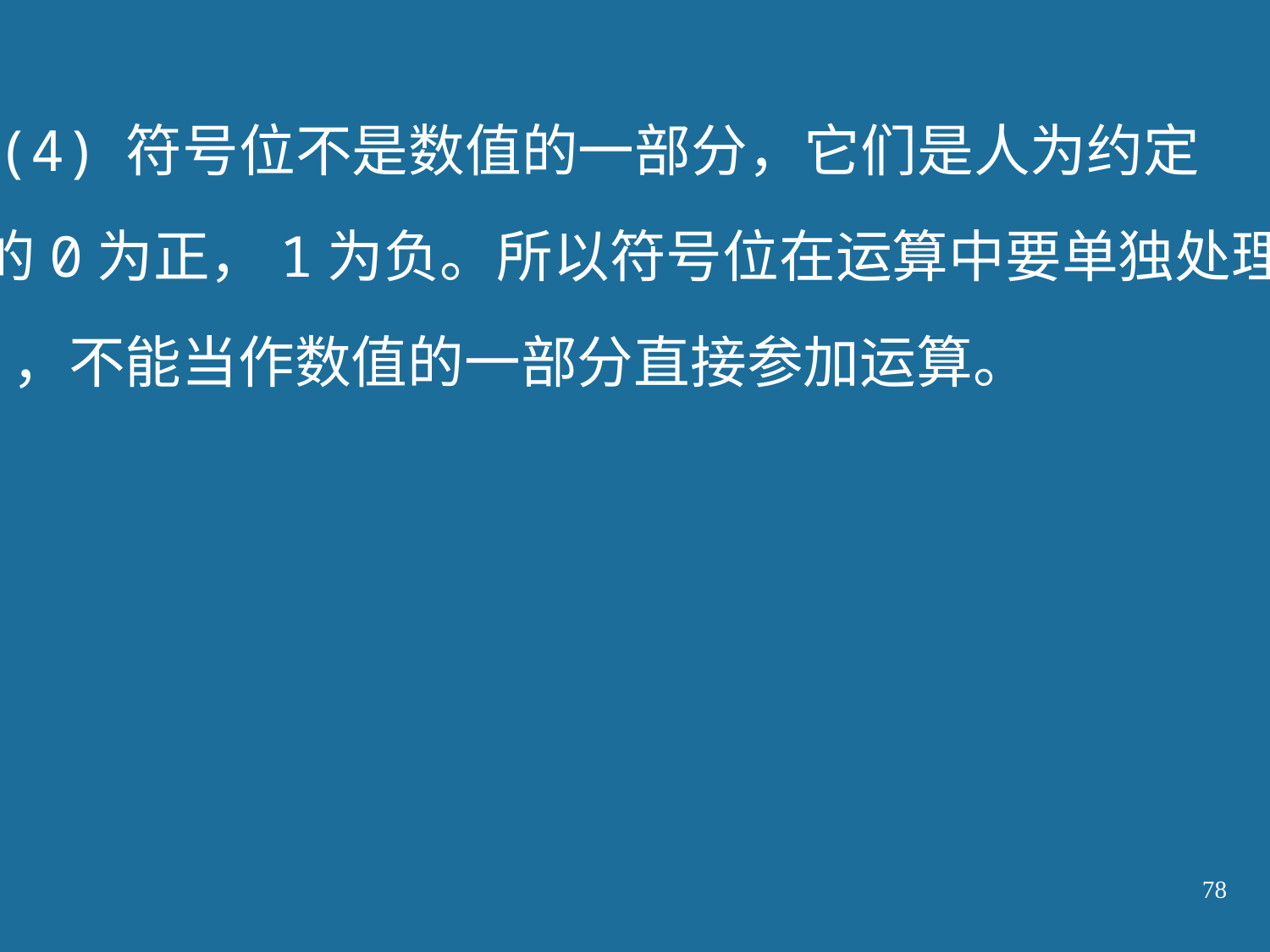

(4) 符号位不是数值的一部分，它们是人为约定
的0为正，1为负。所以符号位在运算中要单独处理
，不能当作数值的一部分直接参加运算。
78